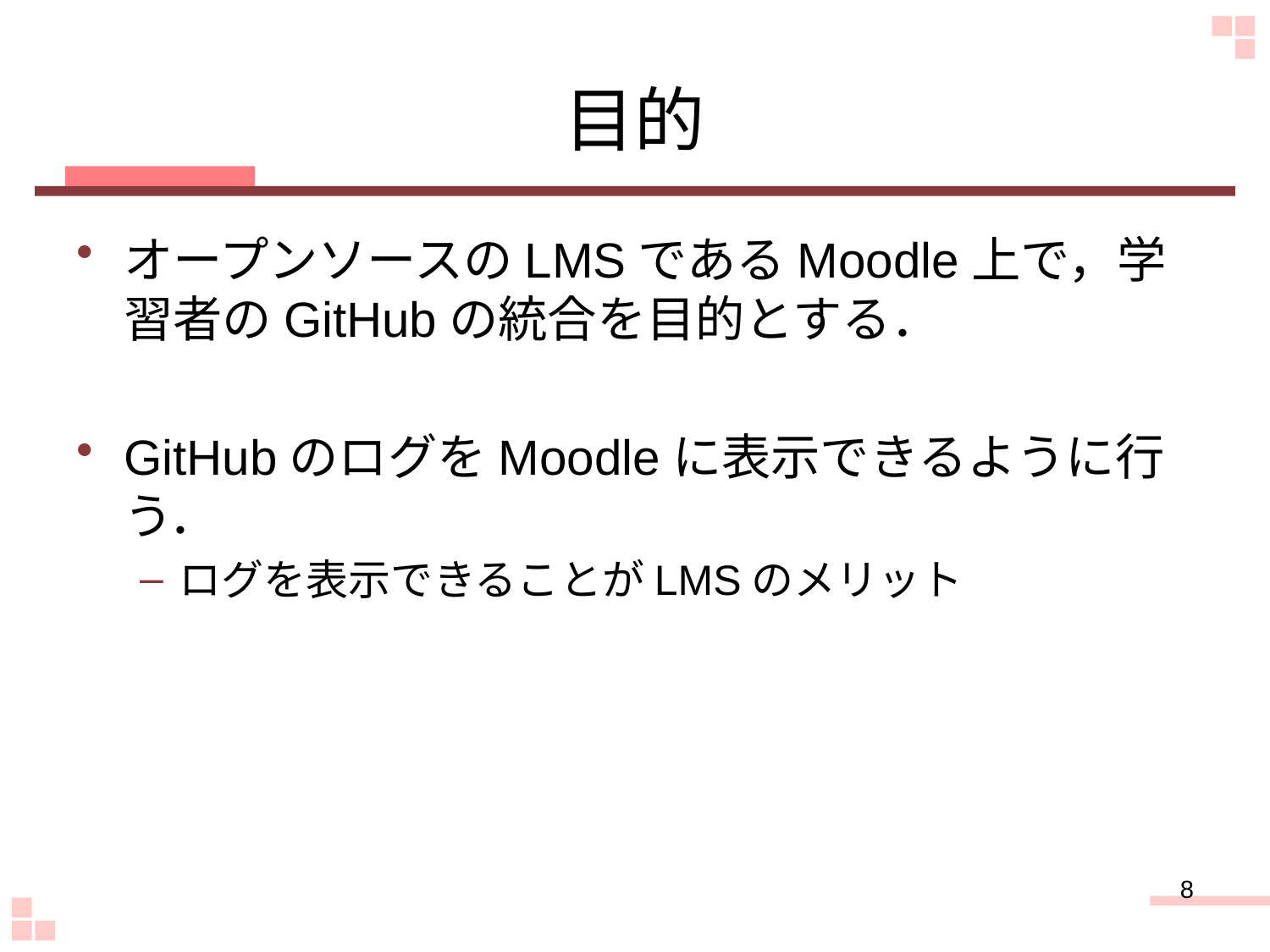

# 目的
オープンソースのLMSであるMoodle上で，学習者のGitHubの統合を目的とする．

GitHubのログをMoodleに表示できるように行う．
ログを表示できることがLMSのメリット

8